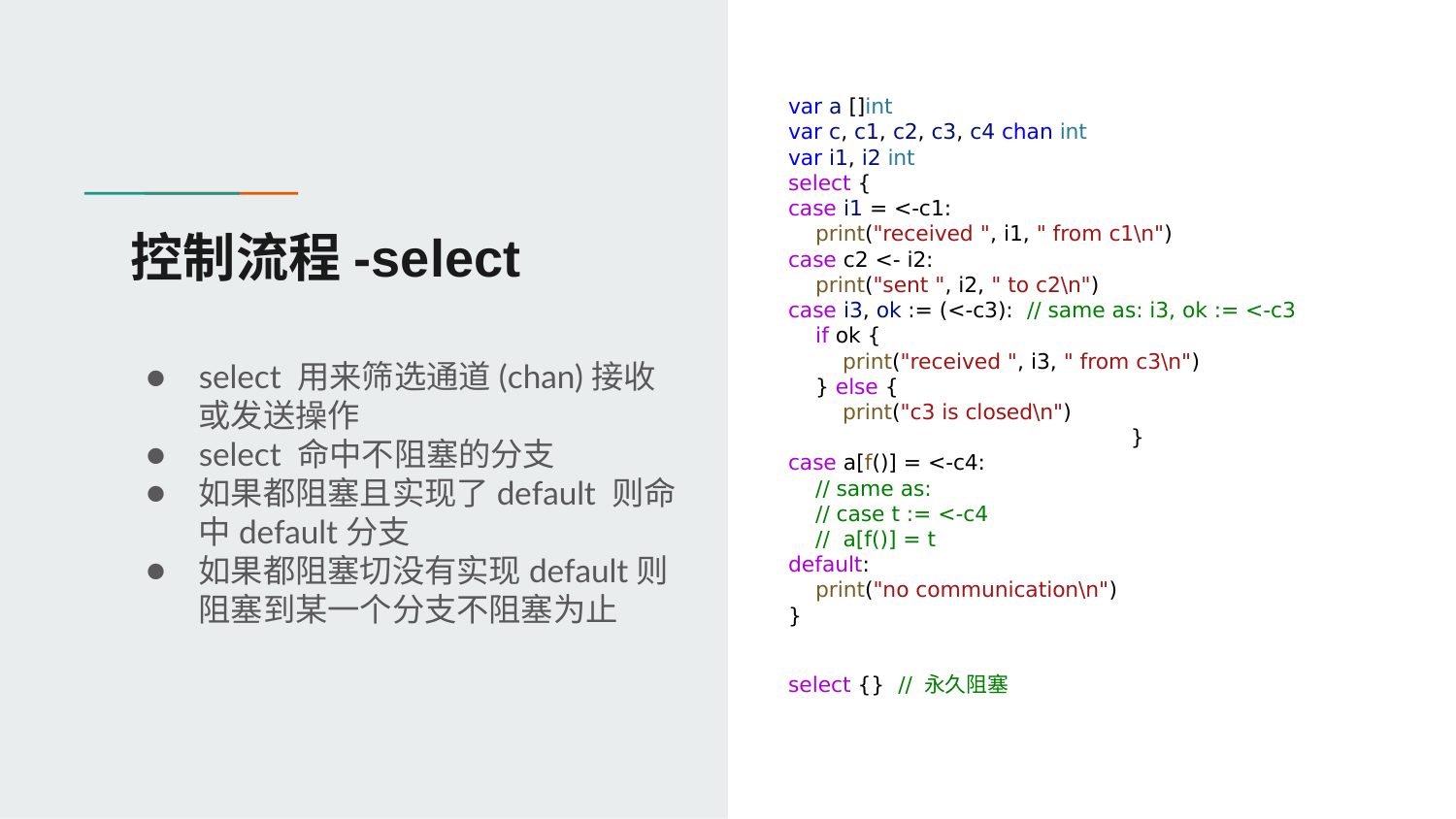

var a []int
var c, c1, c2, c3, c4 chan int
var i1, i2 int
select {
case i1 = <-c1:
    print("received ", i1, " from c1\n")
case c2 <- i2:
    print("sent ", i2, " to c2\n")
case i3, ok := (<-c3):  // same as: i3, ok := <-c3
    if ok {
        print("received ", i3, " from c3\n")
    } else {
        print("c3 is closed\n")
    }
case a[f()] = <-c4:
    // same as:
    // case t := <-c4
    //  a[f()] = t
default:
    print("no communication\n")
}

select {}  // 永久阻塞

# 控制流程-select

select 用来筛选通道(chan)接收或发送操作
select 命中不阻塞的分支
如果都阻塞且实现了default 则命中default分支
如果都阻塞切没有实现default则阻塞到某一个分支不阻塞为止